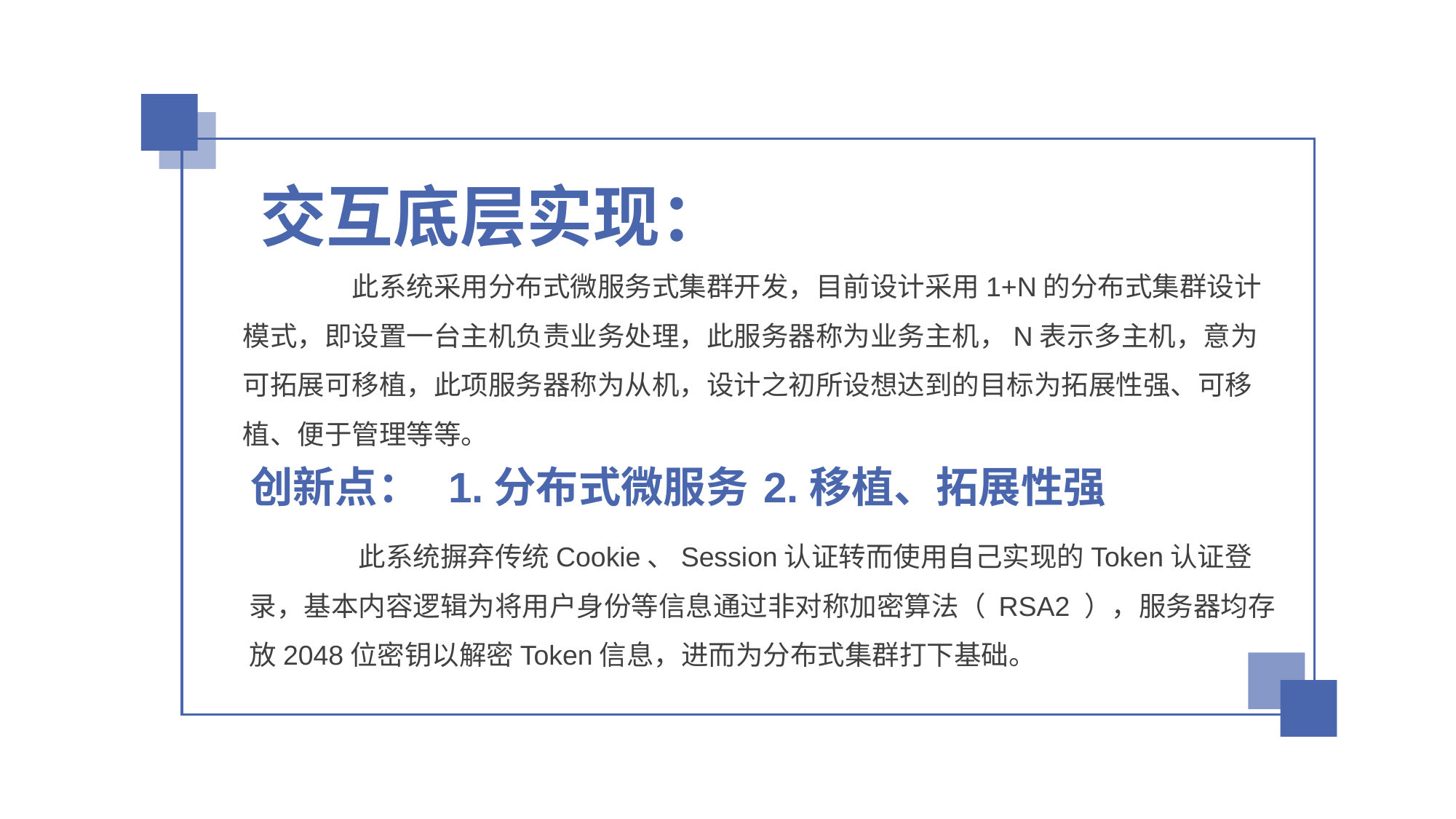

交互底层实现：
	此系统采用分布式微服务式集群开发，目前设计采用1+N的分布式集群设计模式，即设置一台主机负责业务处理，此服务器称为业务主机，N表示多主机，意为可拓展可移植，此项服务器称为从机，设计之初所设想达到的目标为拓展性强、可移植、便于管理等等。
创新点：
1.分布式微服务
2.移植、拓展性强
	此系统摒弃传统Cookie、Session认证转而使用自己实现的Token认证登录，基本内容逻辑为将用户身份等信息通过非对称加密算法（ RSA2 ），服务器均存放2048位密钥以解密Token信息，进而为分布式集群打下基础。